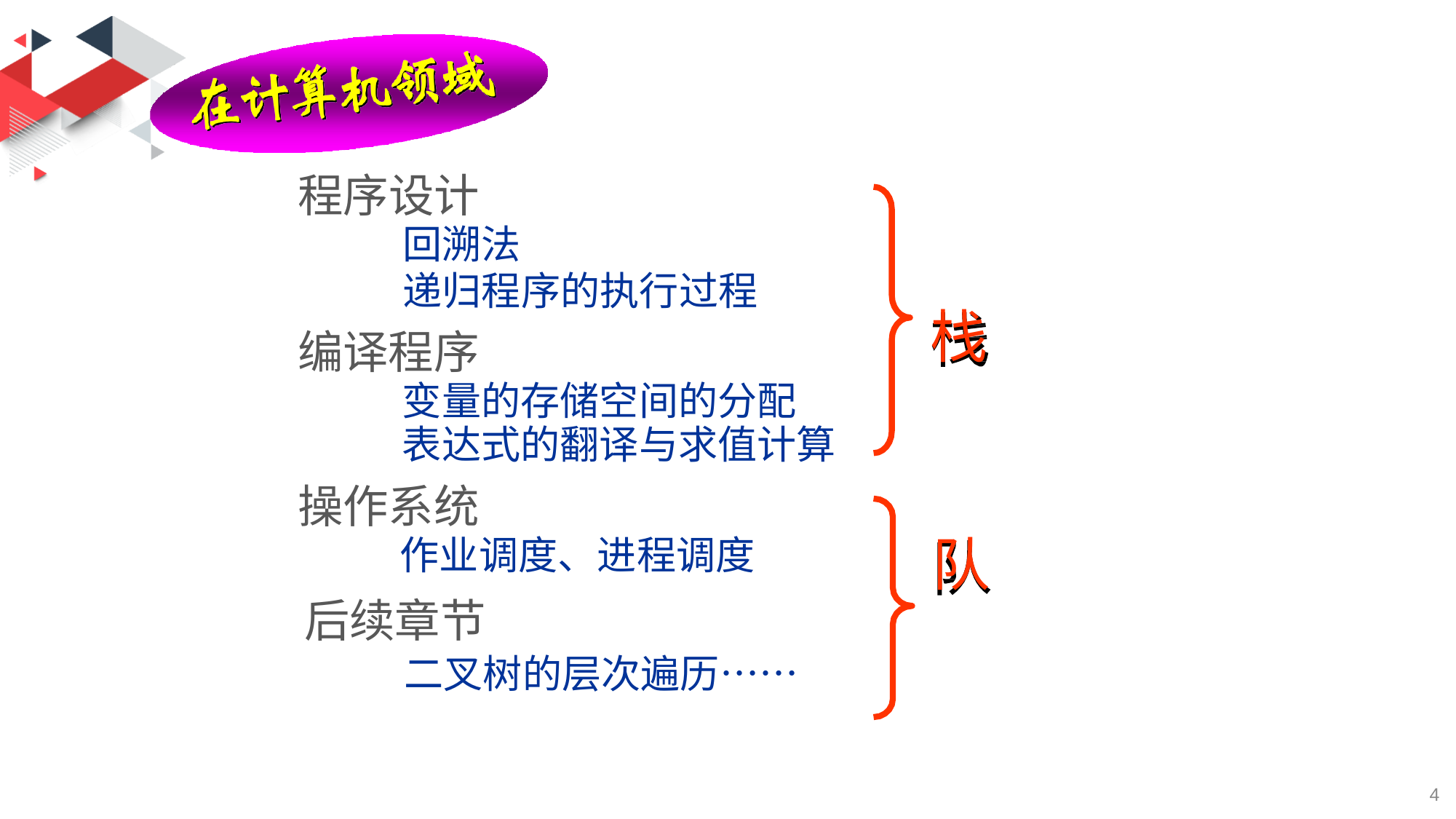

程序设计
回溯法
递归程序的执行过程
编译程序
变量的存储空间的分配 表达式的翻译与求值计算
操作系统
作业调度、进程调度
后续章节
二叉树的层次遍历……

栈

队

4